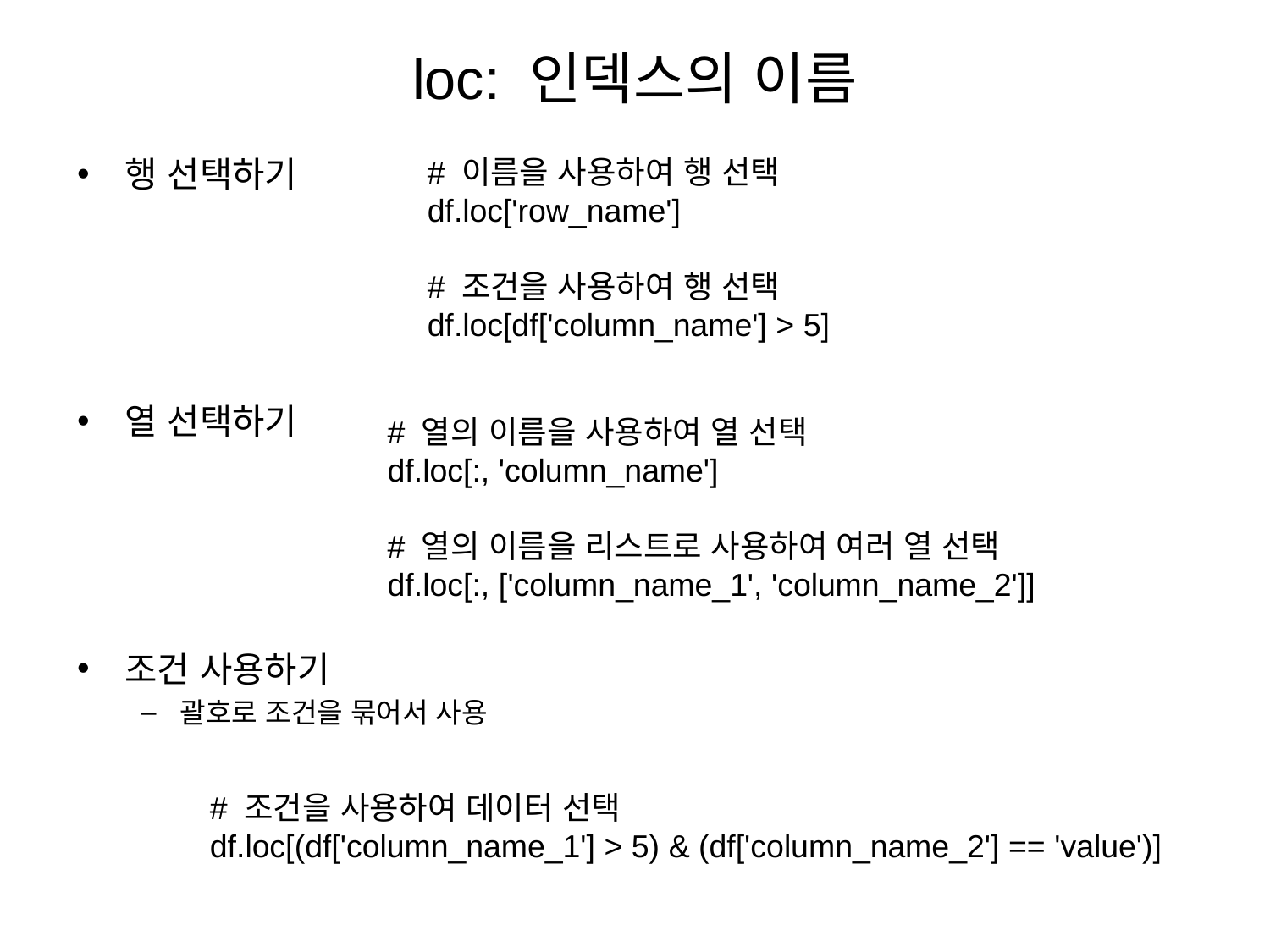

# loc: 인덱스의 이름
행 선택하기

열 선택하기

조건 사용하기
괄호로 조건을 묶어서 사용
# 이름을 사용하여 행 선택
df.loc['row_name']

# 조건을 사용하여 행 선택
df.loc[df['column_name'] > 5]
# 열의 이름을 사용하여 열 선택
df.loc[:, 'column_name']

# 열의 이름을 리스트로 사용하여 여러 열 선택
df.loc[:, ['column_name_1', 'column_name_2']]
# 조건을 사용하여 데이터 선택
df.loc[(df['column_name_1'] > 5) & (df['column_name_2'] == 'value')]